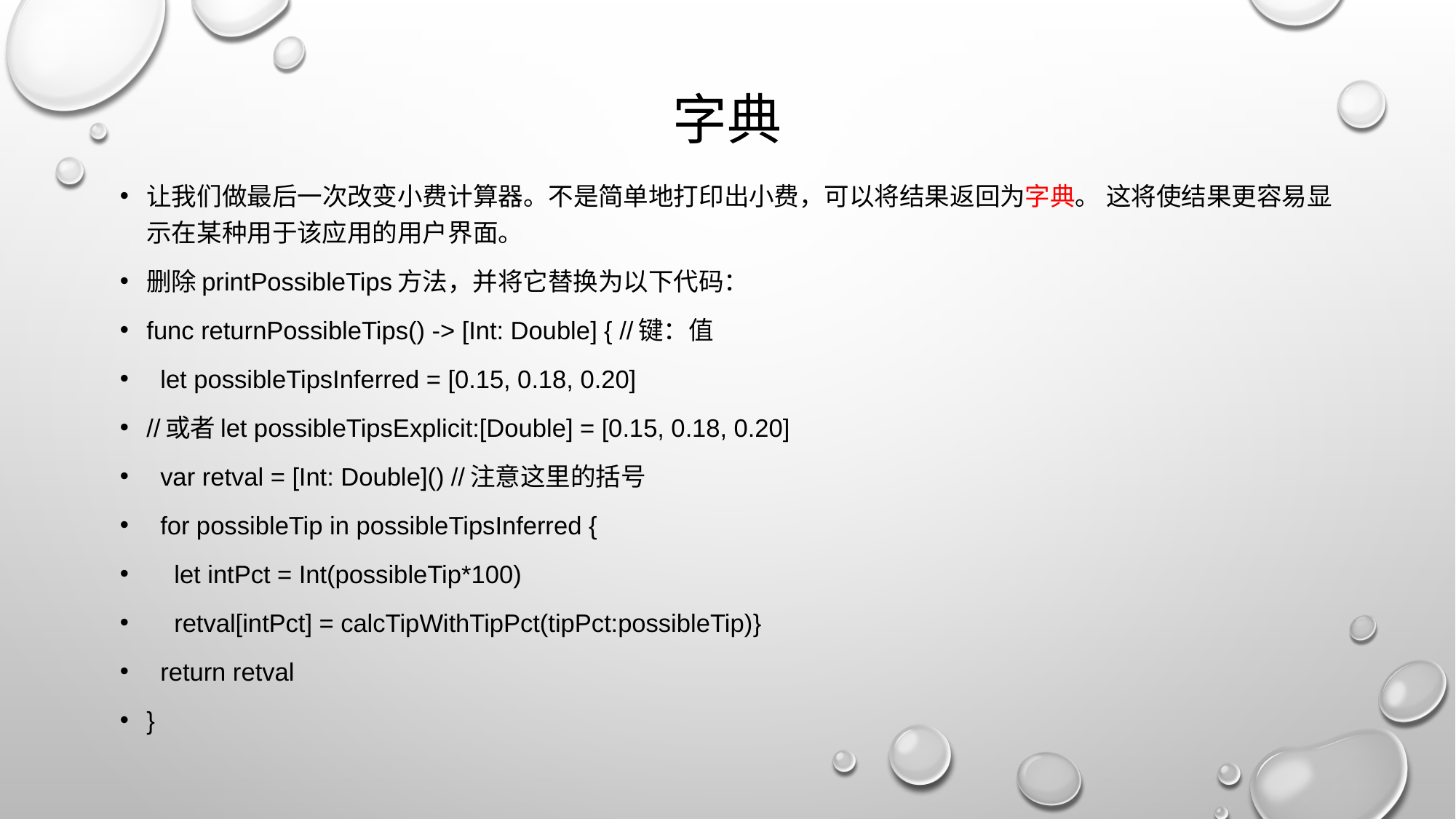

# 字典
让我们做最后一次改变小费计算器。不是简单地打印出小费，可以将结果返回为字典。 这将使结果更容易显示在某种用于该应用的用户界面。
删除printPossibleTips方法，并将它替换为以下代码：
func returnPossibleTips() -> [Int: Double] { //键：值
  let possibleTipsInferred = [0.15, 0.18, 0.20]
//或者let possibleTipsExplicit:[Double] = [0.15, 0.18, 0.20]
  var retval = [Int: Double]() //注意这里的括号
  for possibleTip in possibleTipsInferred {
    let intPct = Int(possibleTip*100)
    retval[intPct] = calcTipWithTipPct(tipPct:possibleTip)}
  return retval
}